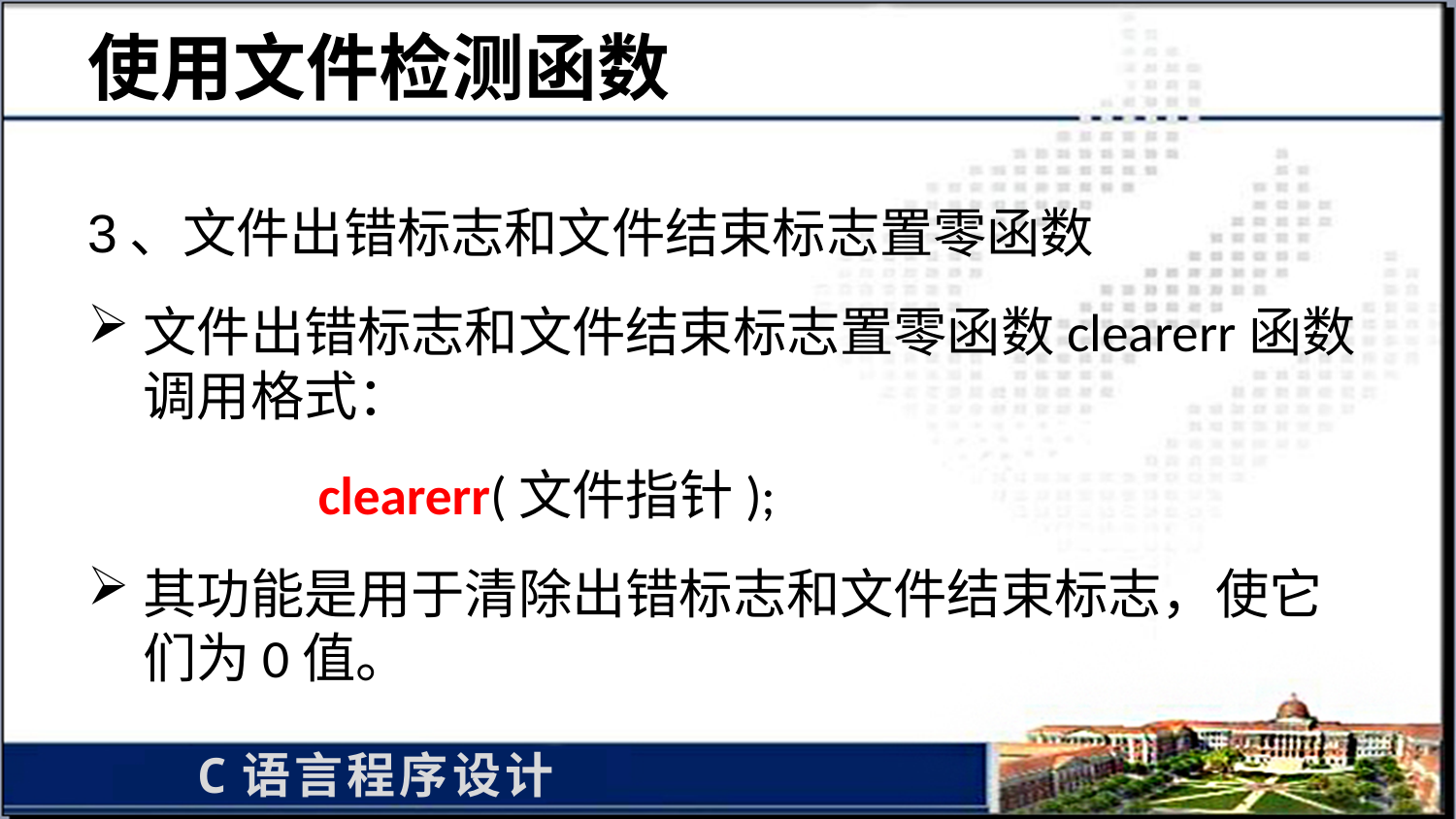

# 使用文件检测函数
3、文件出错标志和文件结束标志置零函数
文件出错标志和文件结束标志置零函数clearerr函数调用格式：
                   clearerr(文件指针);
其功能是用于清除出错标志和文件结束标志，使它们为0值。